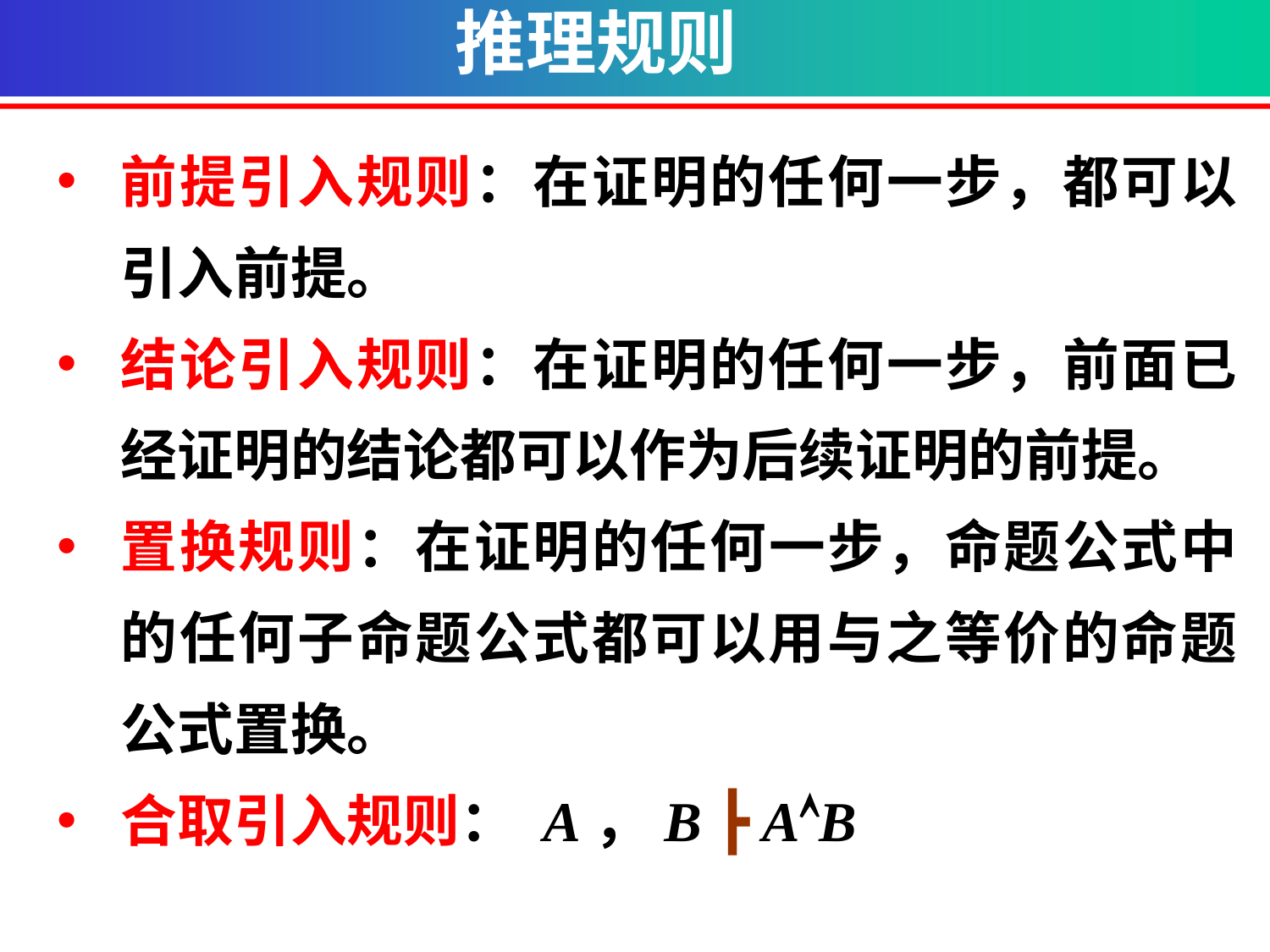

推理规则
前提引入规则：在证明的任何一步，都可以引入前提。
结论引入规则：在证明的任何一步，前面已经证明的结论都可以作为后续证明的前提。
置换规则：在证明的任何一步，命题公式中的任何子命题公式都可以用与之等价的命题公式置换。
合取引入规则： A，B ┣ A∧B